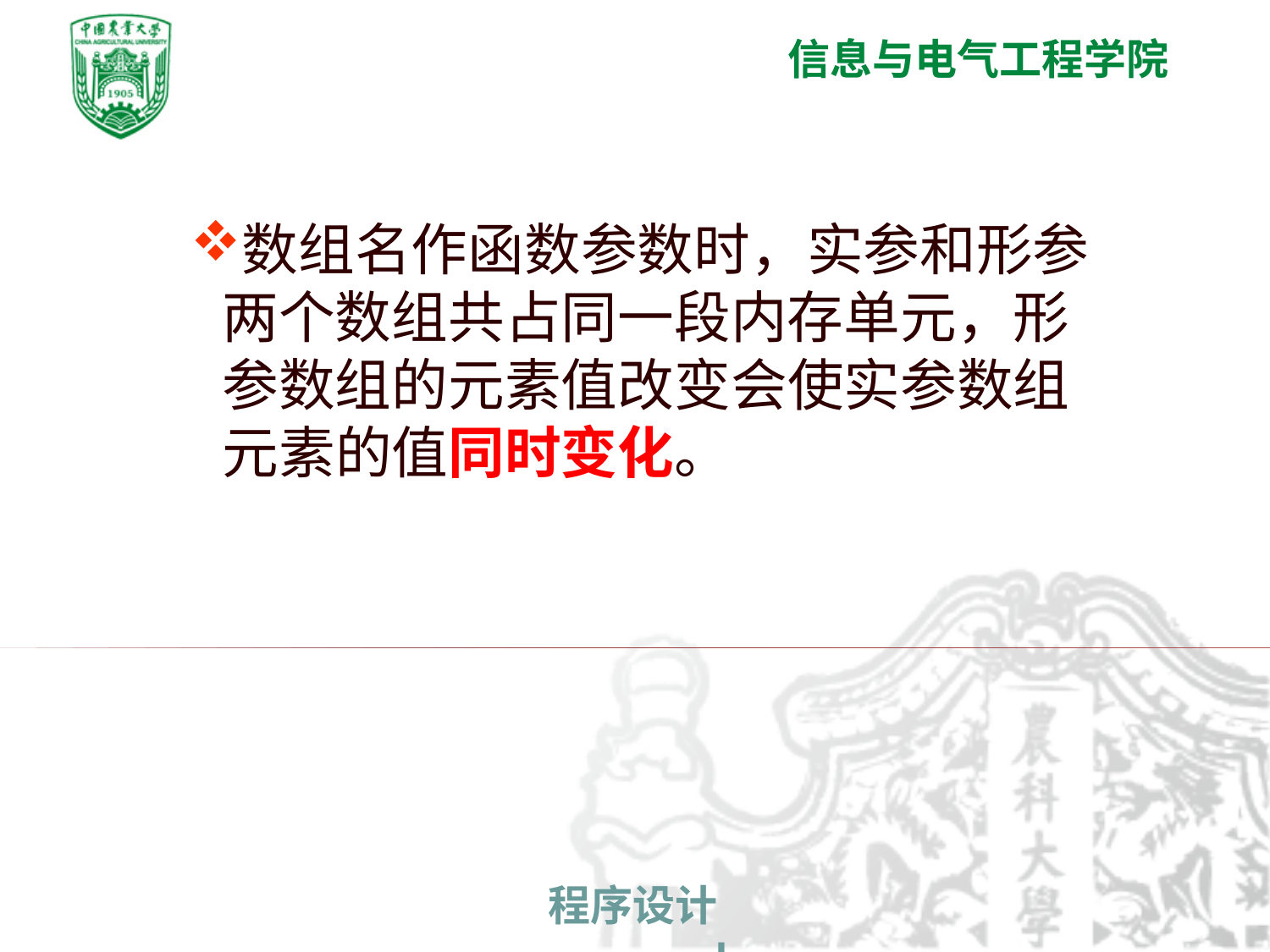

数组名作函数参数时，实参和形参两个数组共占同一段内存单元，形参数组的元素值改变会使实参数组元素的值同时变化。